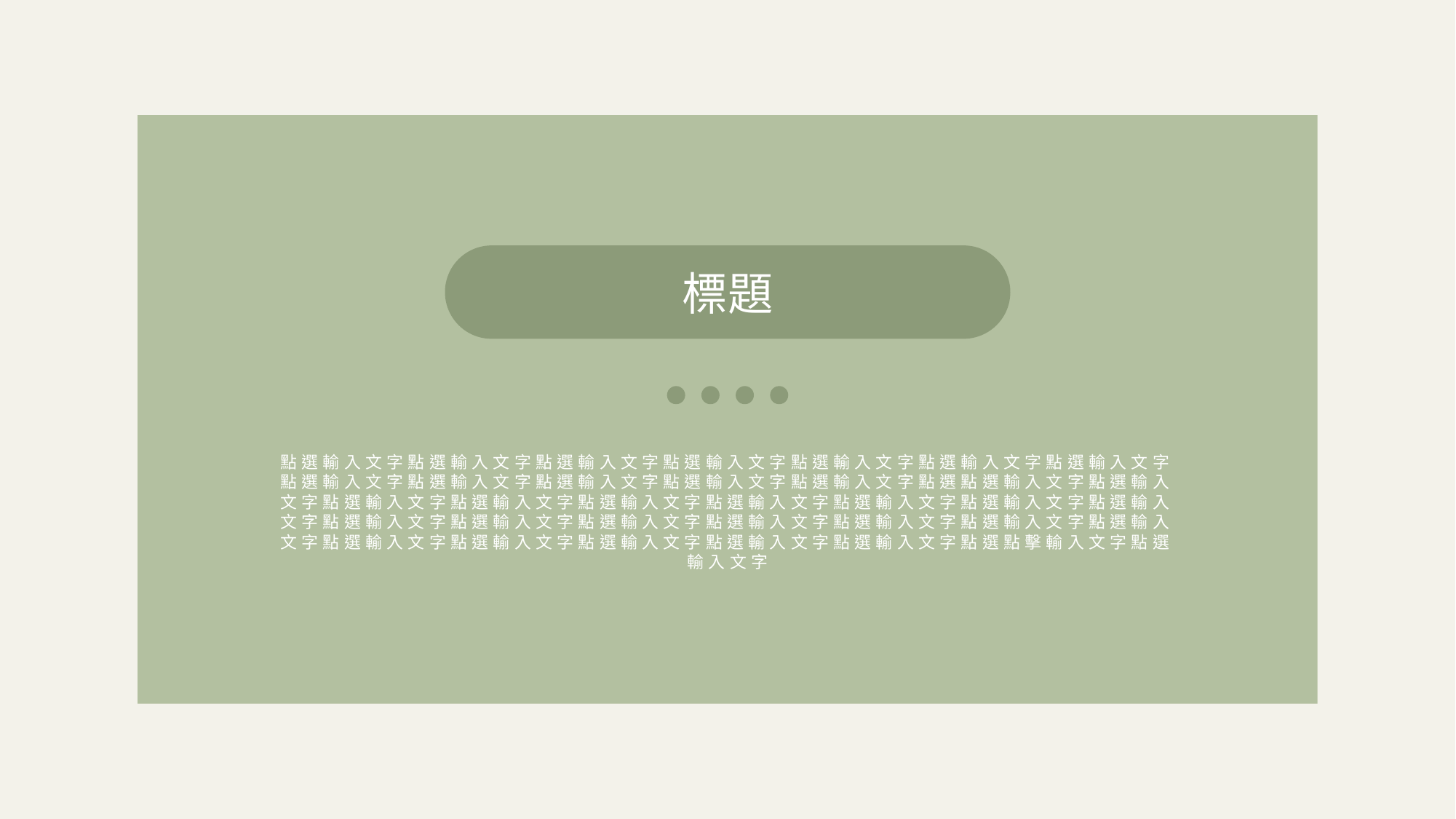

標題

點選輸入文字點選輸入文字點選輸入文字點選輸入文字點選輸入文字點選輸入文字點選輸入文字點選輸入文字點選輸入文字點選輸入文字點選輸入文字點選輸入文字點選點選輸入文字點選輸入文字點選輸入文字點選輸入文字點選輸入文字點選輸入文字點選輸入文字點選輸入文字點選輸入文字點選輸入文字點選輸入文字點選輸入文字點選輸入文字點選輸入文字點選輸入文字點選輸入文字點選輸入文字點選輸入文字點選輸入文字點選輸入文字點選輸入文字點選點擊輸入文字點選輸入文字